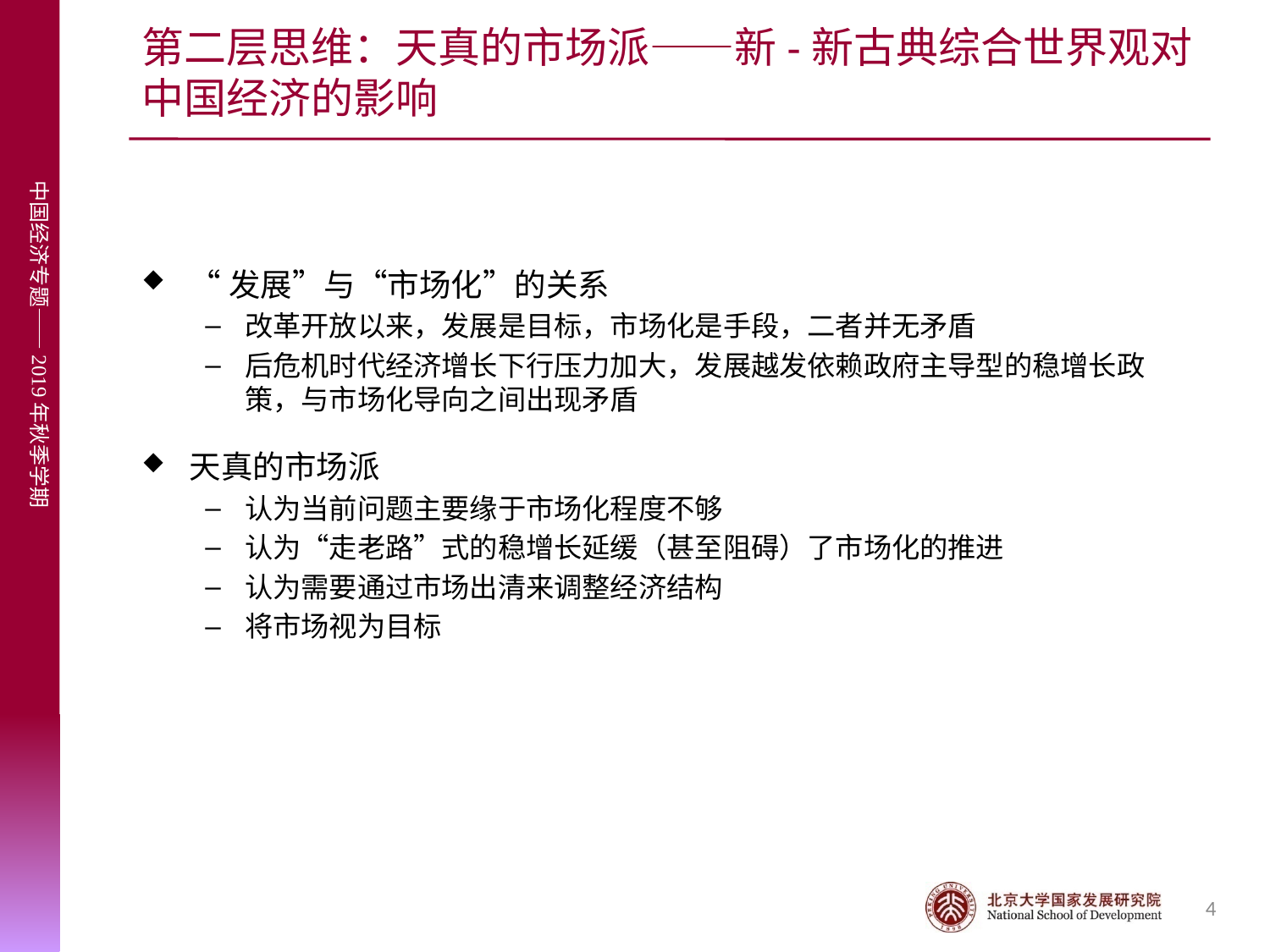

# 第二层思维：天真的市场派——新-新古典综合世界观对中国经济的影响

“发展”与“市场化”的关系
改革开放以来，发展是目标，市场化是手段，二者并无矛盾
后危机时代经济增长下行压力加大，发展越发依赖政府主导型的稳增长政策，与市场化导向之间出现矛盾
天真的市场派
认为当前问题主要缘于市场化程度不够
认为“走老路”式的稳增长延缓（甚至阻碍）了市场化的推进
认为需要通过市场出清来调整经济结构
将市场视为目标

4